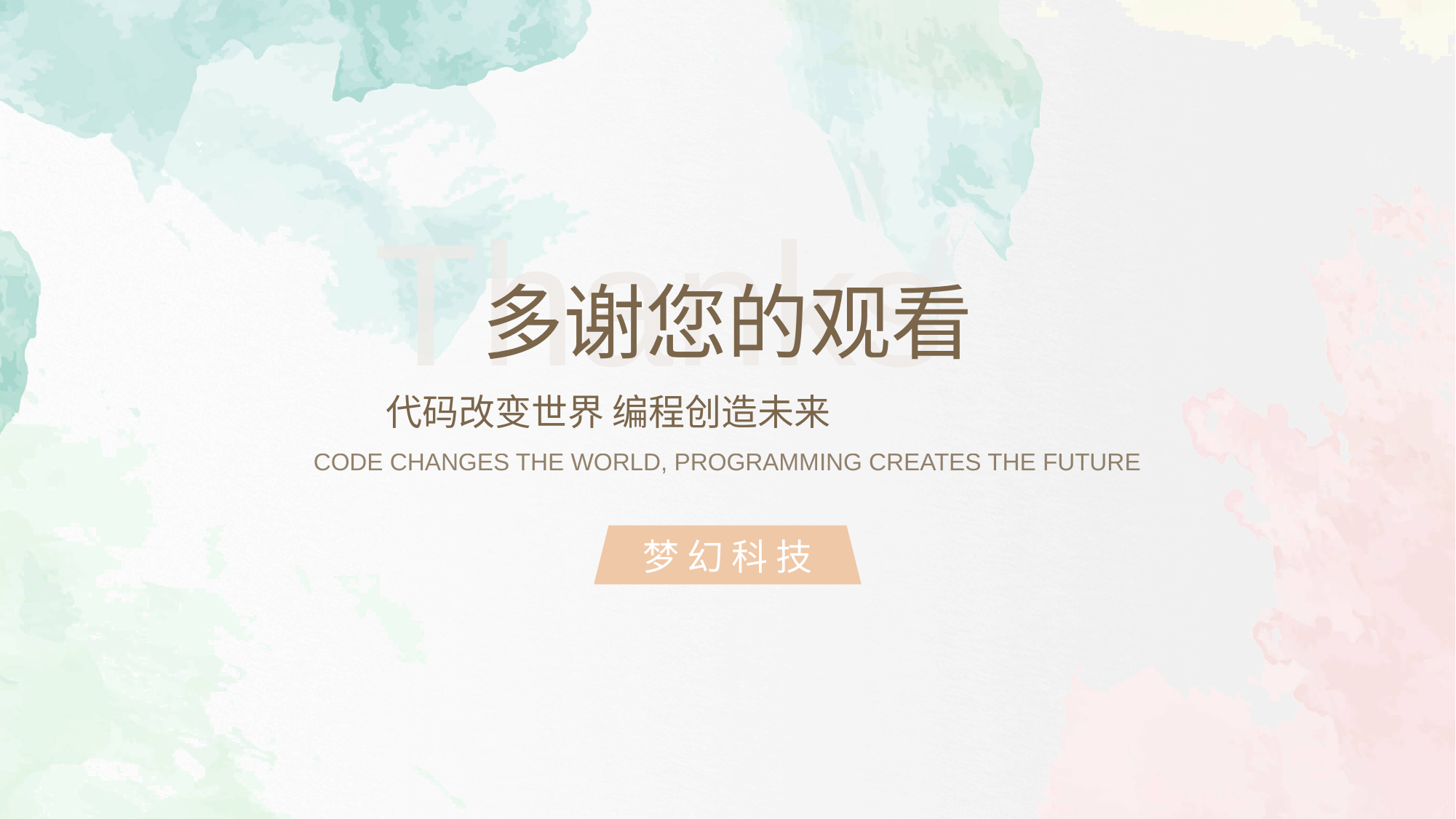

Thanks
多谢您的观看
代码改变世界 编程创造未来
CODE CHANGES THE WORLD, PROGRAMMING CREATES THE FUTURE
梦 幻 科 技